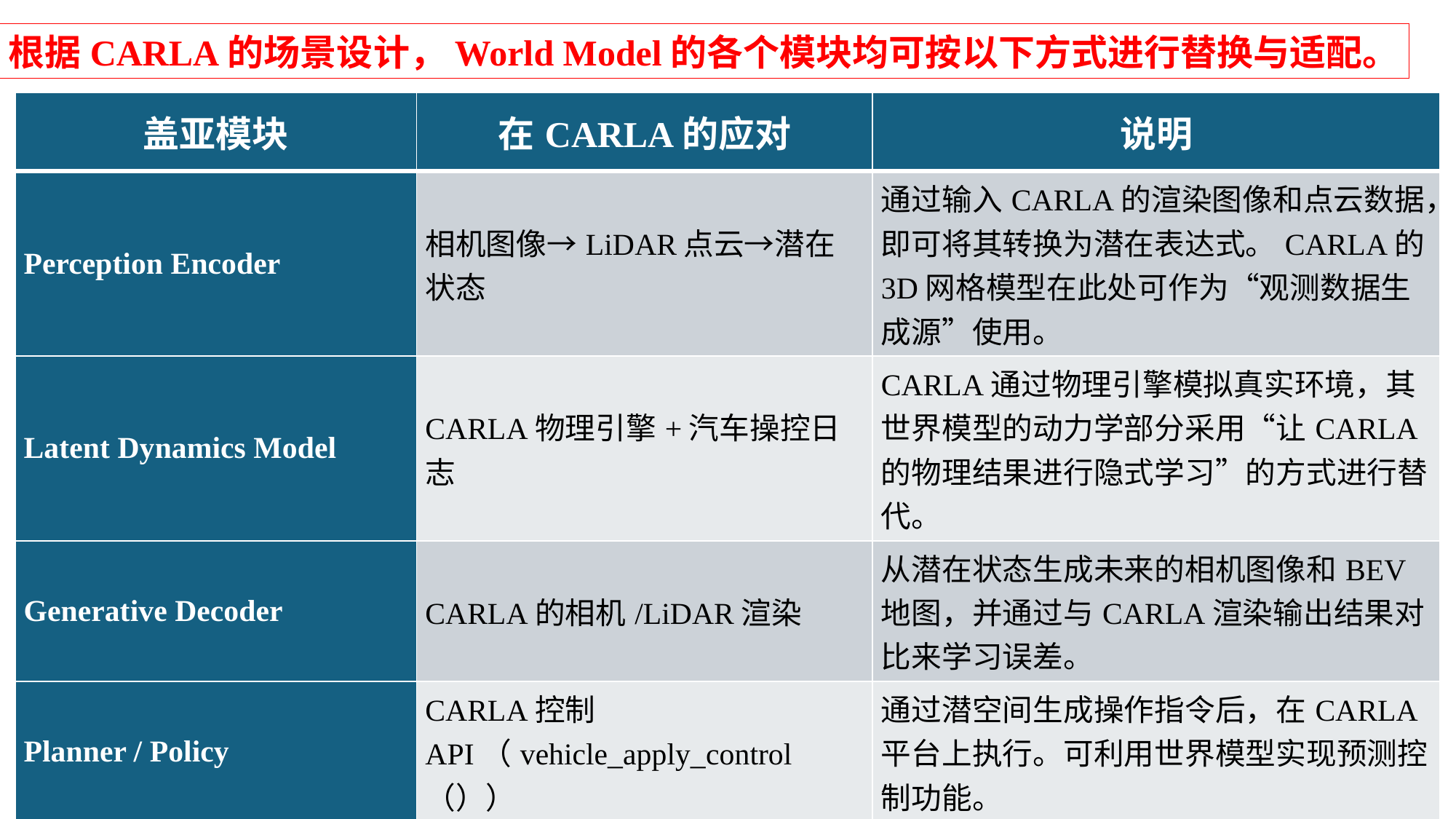

根据CARLA的场景设计，World Model的各个模块均可按以下方式进行替换与适配。
| 盖亚模块 | 在CARLA的应对 | 说明 |
| --- | --- | --- |
| Perception Encoder | 相机图像→LiDAR点云→潜在状态 | 通过输入CARLA的渲染图像和点云数据，即可将其转换为潜在表达式。CARLA的3D网格模型在此处可作为“观测数据生成源”使用。 |
| Latent Dynamics Model | CARLA物理引擎+汽车操控日志 | CARLA通过物理引擎模拟真实环境，其世界模型的动力学部分采用“让CARLA的物理结果进行隐式学习”的方式进行替代。 |
| Generative Decoder | CARLA的相机/LiDAR渲染 | 从潜在状态生成未来的相机图像和BEV地图，并通过与CARLA渲染输出结果对比来学习误差。 |
| Planner / Policy | CARLA控制API（vehicle\_apply\_control（）） | 通过潜空间生成操作指令后，在CARLA平台上执行。可利用世界模型实现预测控制功能。 |
| Hazard / Affordance Predictor | CARLA平台上的障碍物与信号信息 | 通过运用CARLA的物理与场景信息，学习未来危险预测模型。例如交叉路口行人过马路、红灯停车等场景。 |